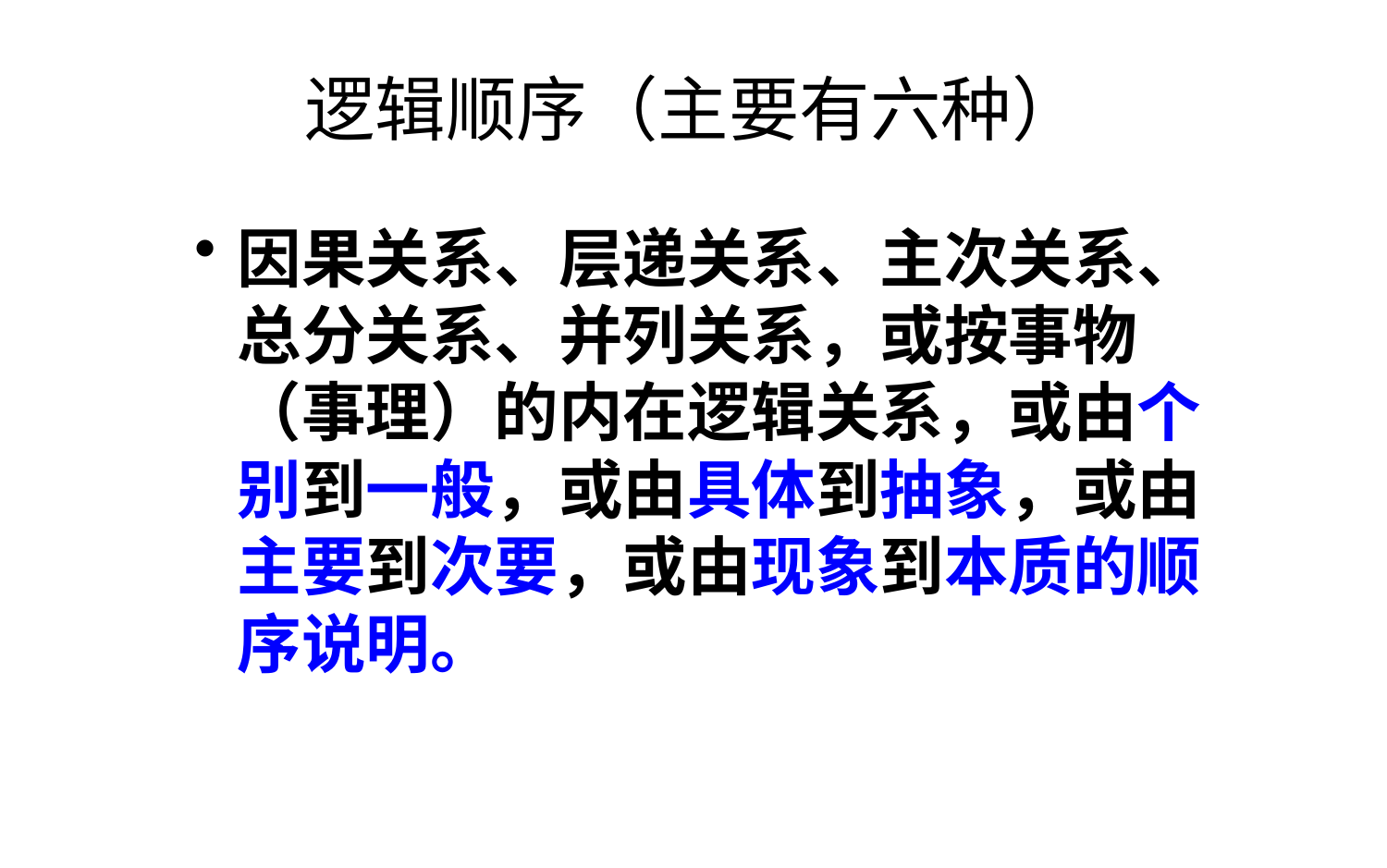

# 逻辑顺序（主要有六种）
因果关系、层递关系、主次关系、总分关系、并列关系，或按事物（事理）的内在逻辑关系，或由个别到一般，或由具体到抽象，或由主要到次要，或由现象到本质的顺序说明。